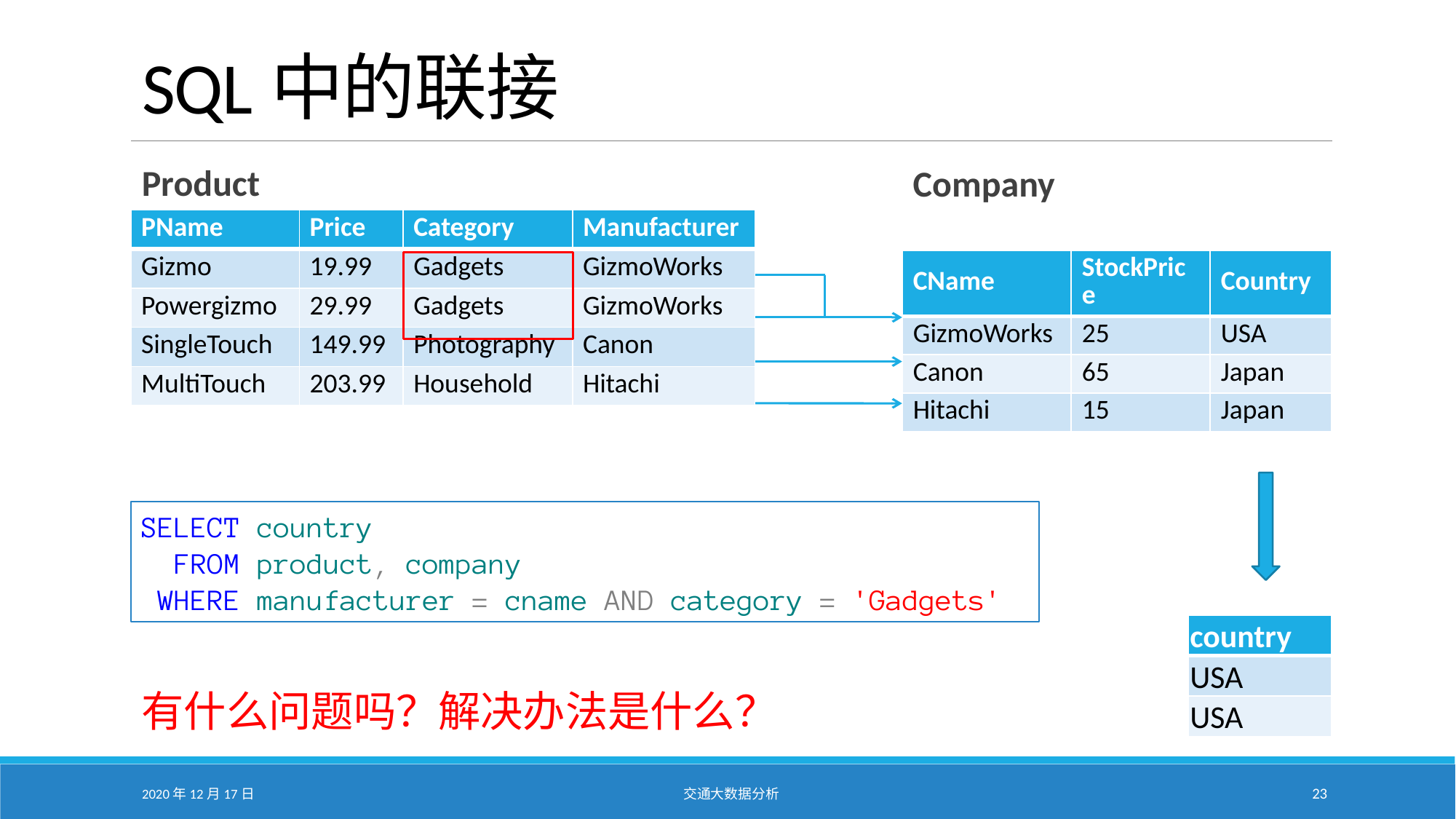

# SQL中的联接
Product
Company
| PName | Price | Category | Manufacturer |
| --- | --- | --- | --- |
| Gizmo | 19.99 | Gadgets | GizmoWorks |
| Powergizmo | 29.99 | Gadgets | GizmoWorks |
| SingleTouch | 149.99 | Photography | Canon |
| MultiTouch | 203.99 | Household | Hitachi |
| CName | StockPrice | Country |
| --- | --- | --- |
| GizmoWorks | 25 | USA |
| Canon | 65 | Japan |
| Hitachi | 15 | Japan |

SELECT country
  FROM product, company
 WHERE manufacturer = cname AND category = 'Gadgets'
| country |
| --- |
| USA |
| USA |
有什么问题吗？解决办法是什么？
2020年12月17日
交通大数据分析
23